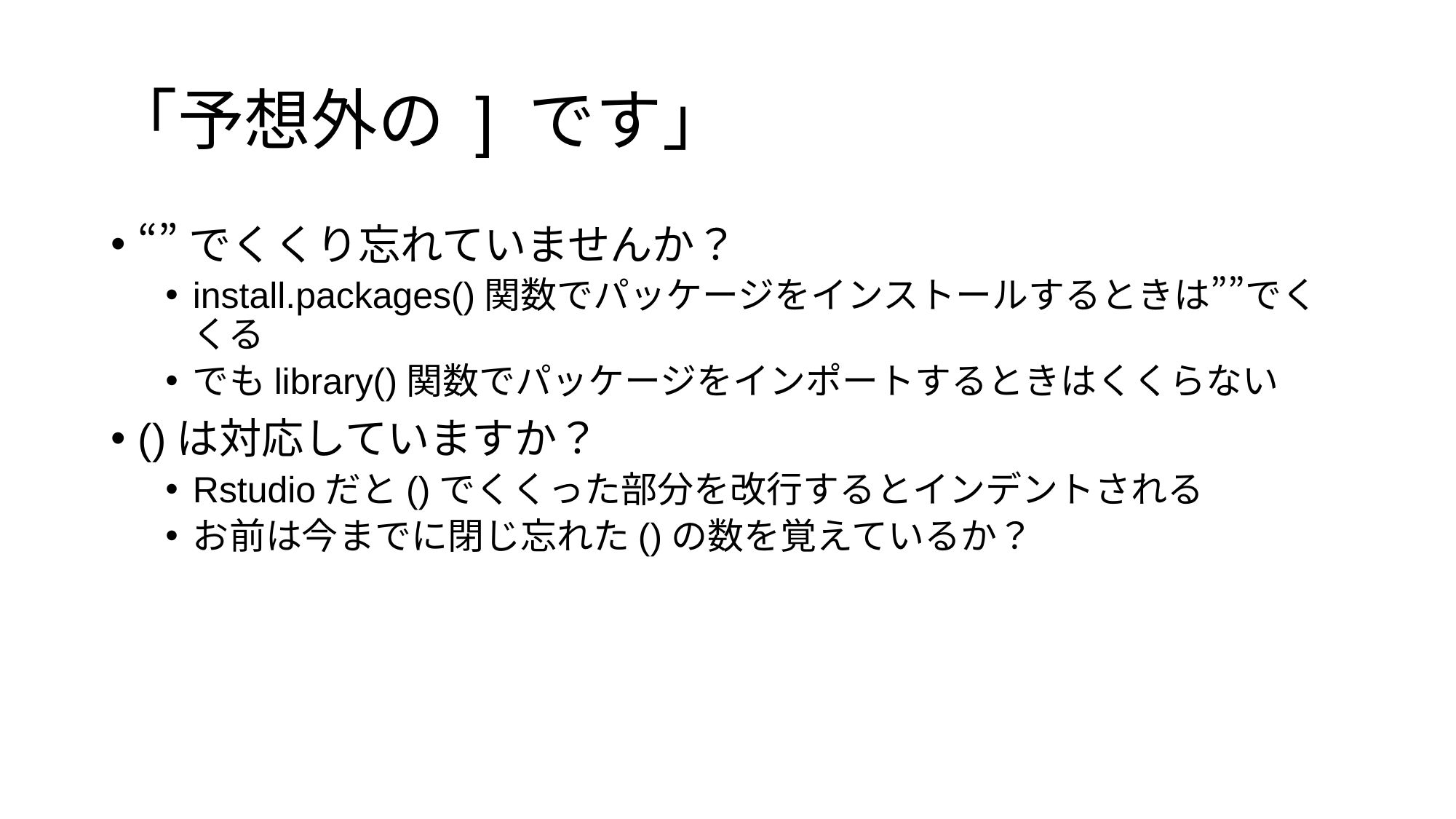

# 「予想外の ] です」
“”でくくり忘れていませんか？
install.packages()関数でパッケージをインストールするときは””でくくる
でもlibrary()関数でパッケージをインポートするときはくくらない
()は対応していますか？
Rstudioだと()でくくった部分を改行するとインデントされる
お前は今までに閉じ忘れた()の数を覚えているか？